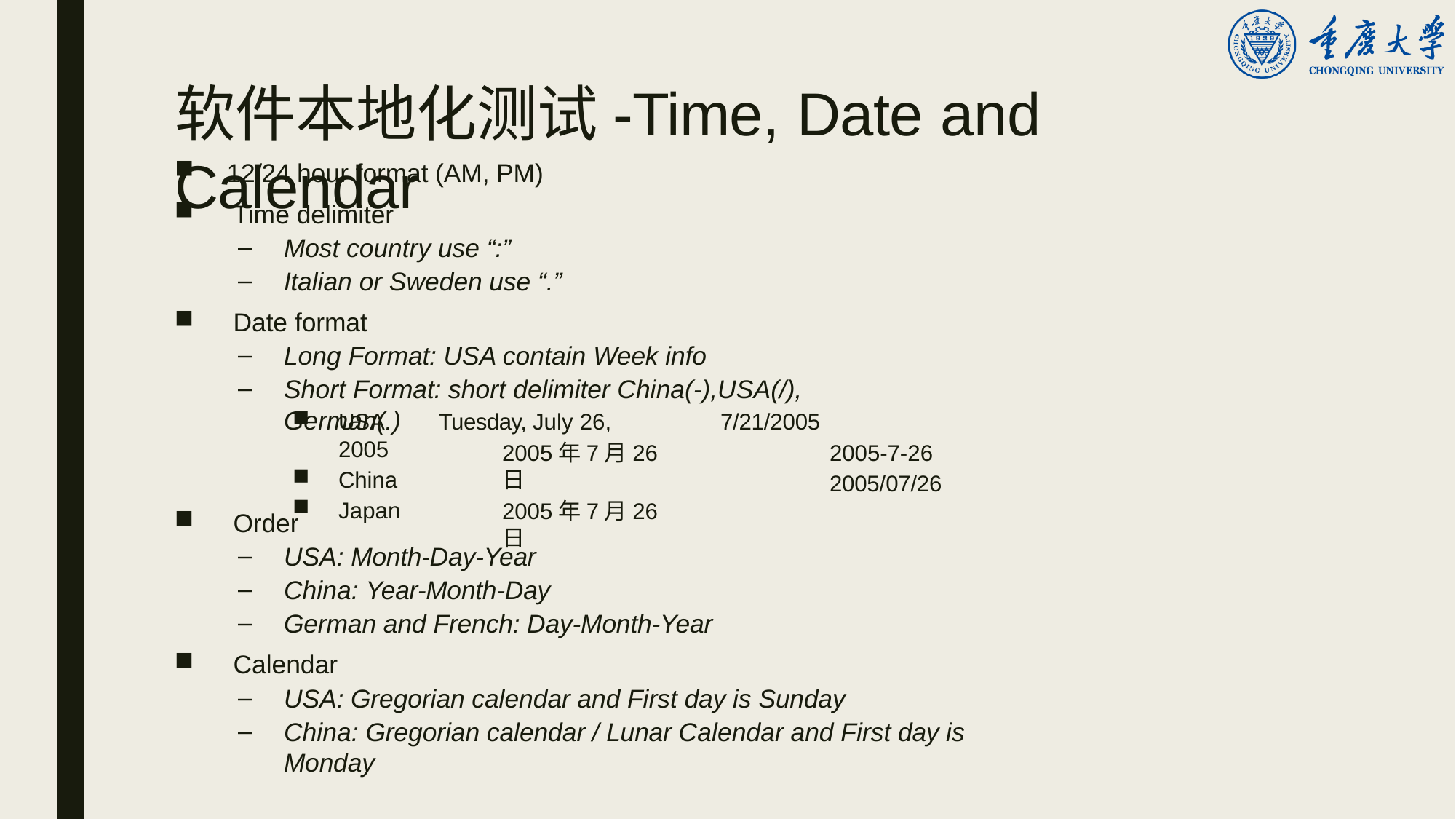

# 软件本地化测试-Time, Date and Calendar
12/24 hour format (AM, PM)
Time delimiter
Most country use “:”
Italian or Sweden use “.”
Date format
Long Format: USA contain Week info
Short Format: short delimiter China(-),USA(/), German(.)
USA	Tuesday, July 26, 2005
China
Japan
7/21/2005
2005-7-26
2005/07/26
2005年7月26日
2005年7月26日
Order
USA: Month-Day-Year
China: Year-Month-Day
German and French: Day-Month-Year
Calendar
USA: Gregorian calendar and First day is Sunday
China: Gregorian calendar / Lunar Calendar and First day is Monday